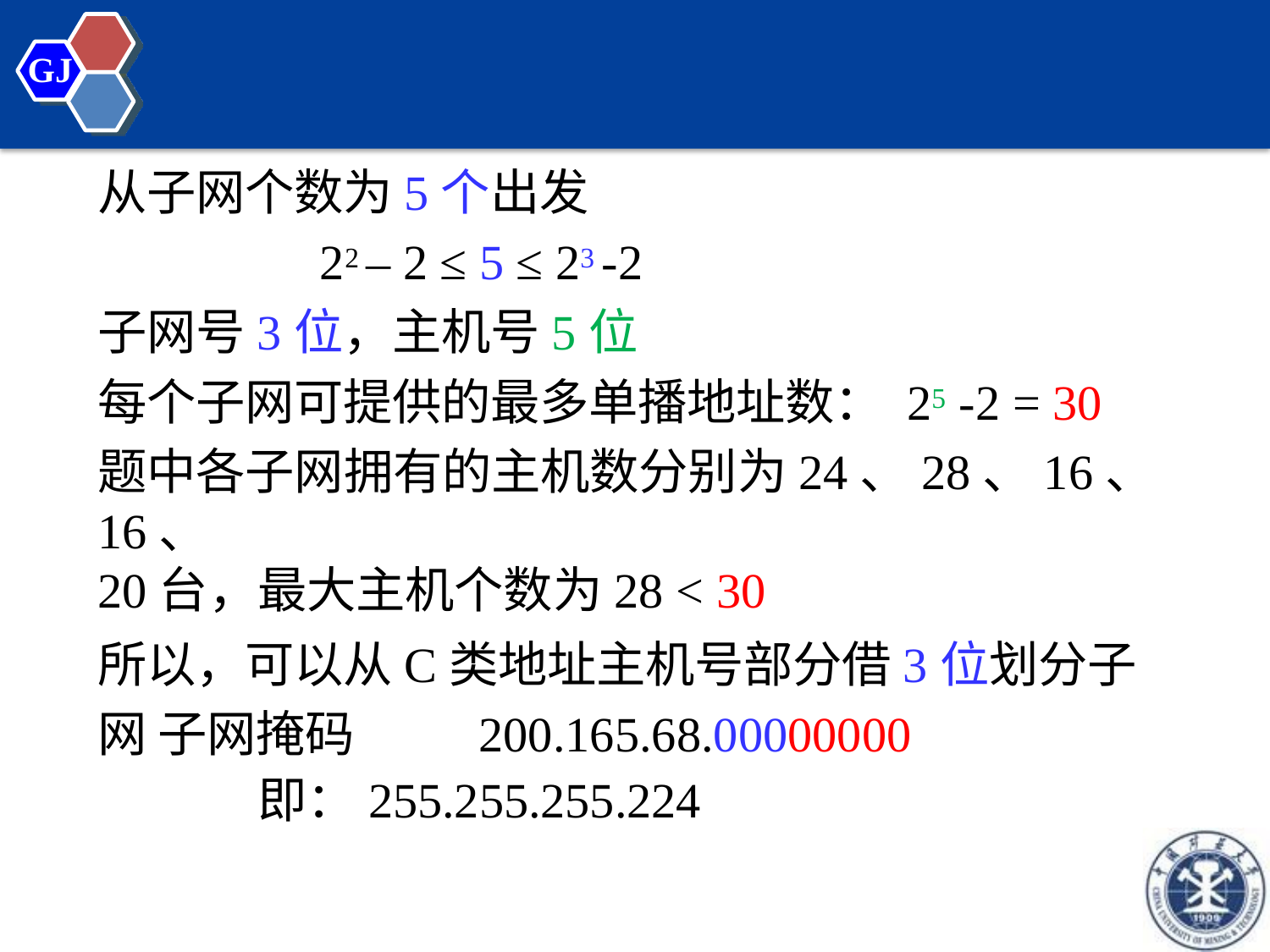

GJ
# 从子网个数为5个出发
22 – 2 ≤ 5 ≤ 23 -2
子网号3位，主机号5位
每个子网可提供的最多单播地址数： 25 -2 = 30
题中各子网拥有的主机数分别为24、28、16、16、
20台，最大主机个数为28 < 30
所以，可以从C类地址主机号部分借3位划分子网 子网掩码	200.165.68.00000000
即：255.255.255.224